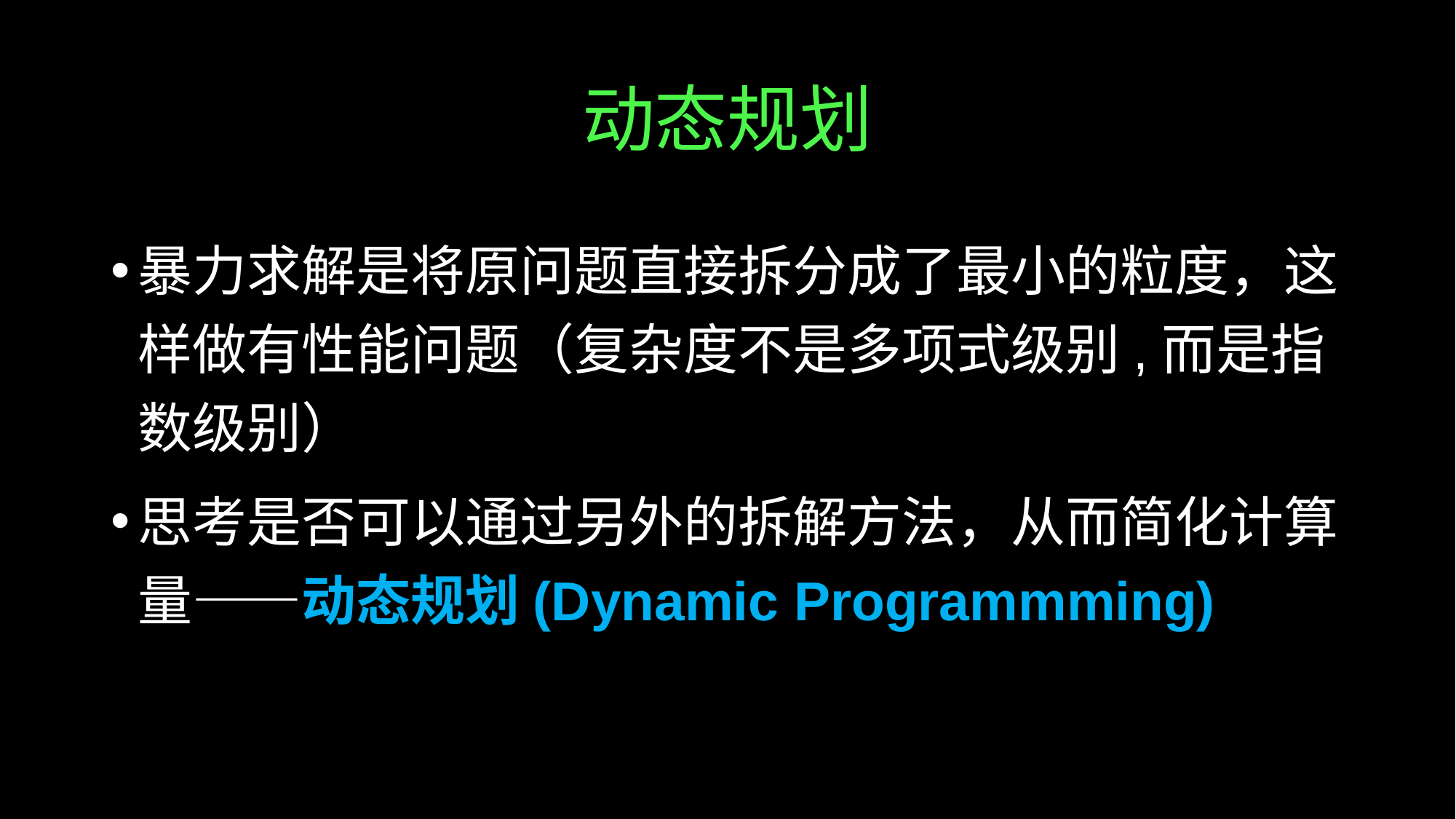

# 动态规划
暴力求解是将原问题直接拆分成了最小的粒度，这样做有性能问题（复杂度不是多项式级别,而是指数级别）
思考是否可以通过另外的拆解方法，从而简化计算量——动态规划(Dynamic Programmming)